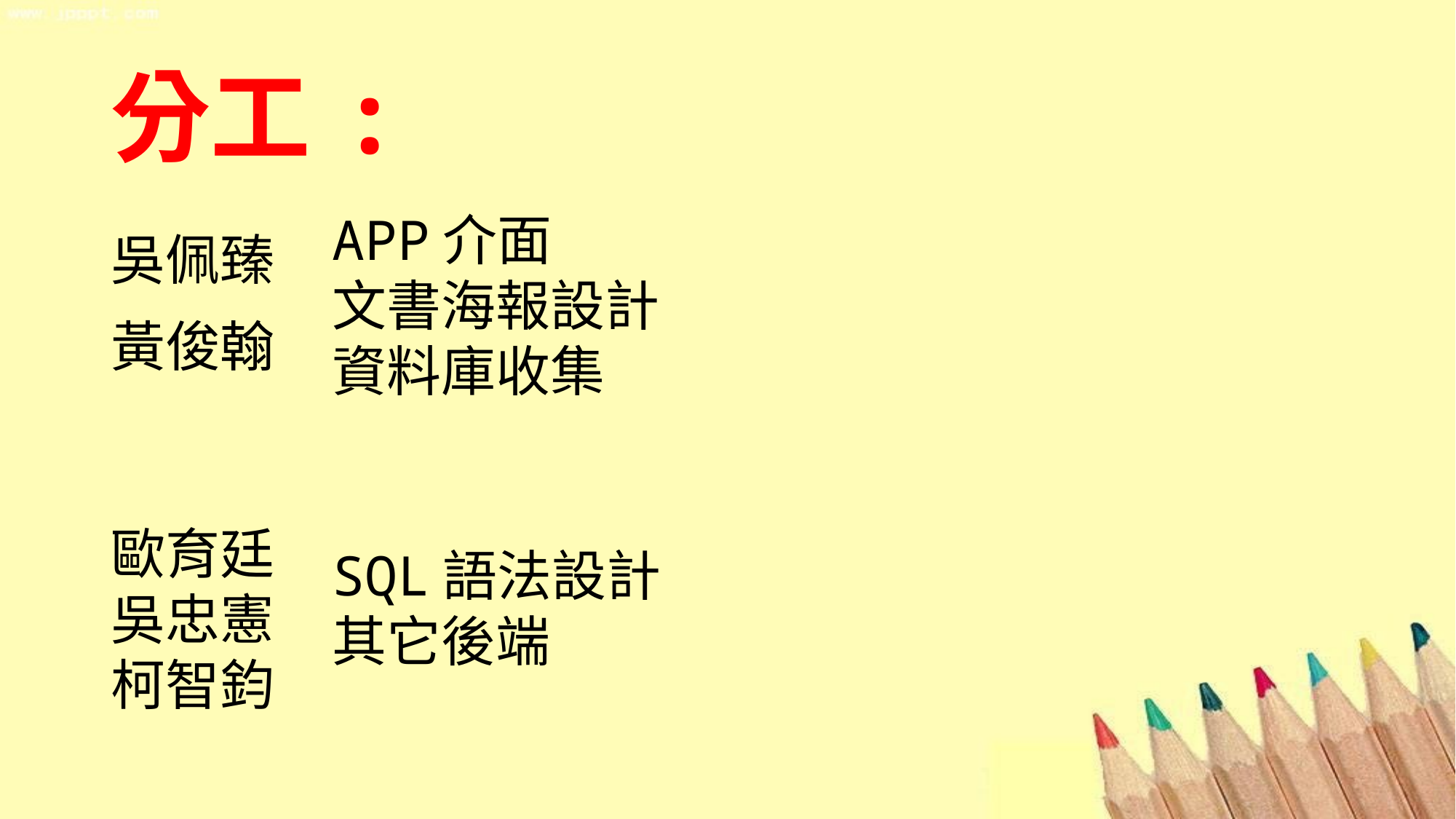

分工:
APP介面
文書海報設計
資料庫收集
吳佩臻
黃俊翰

歐育廷
吳忠憲
柯智鈞
SQL語法設計
其它後端